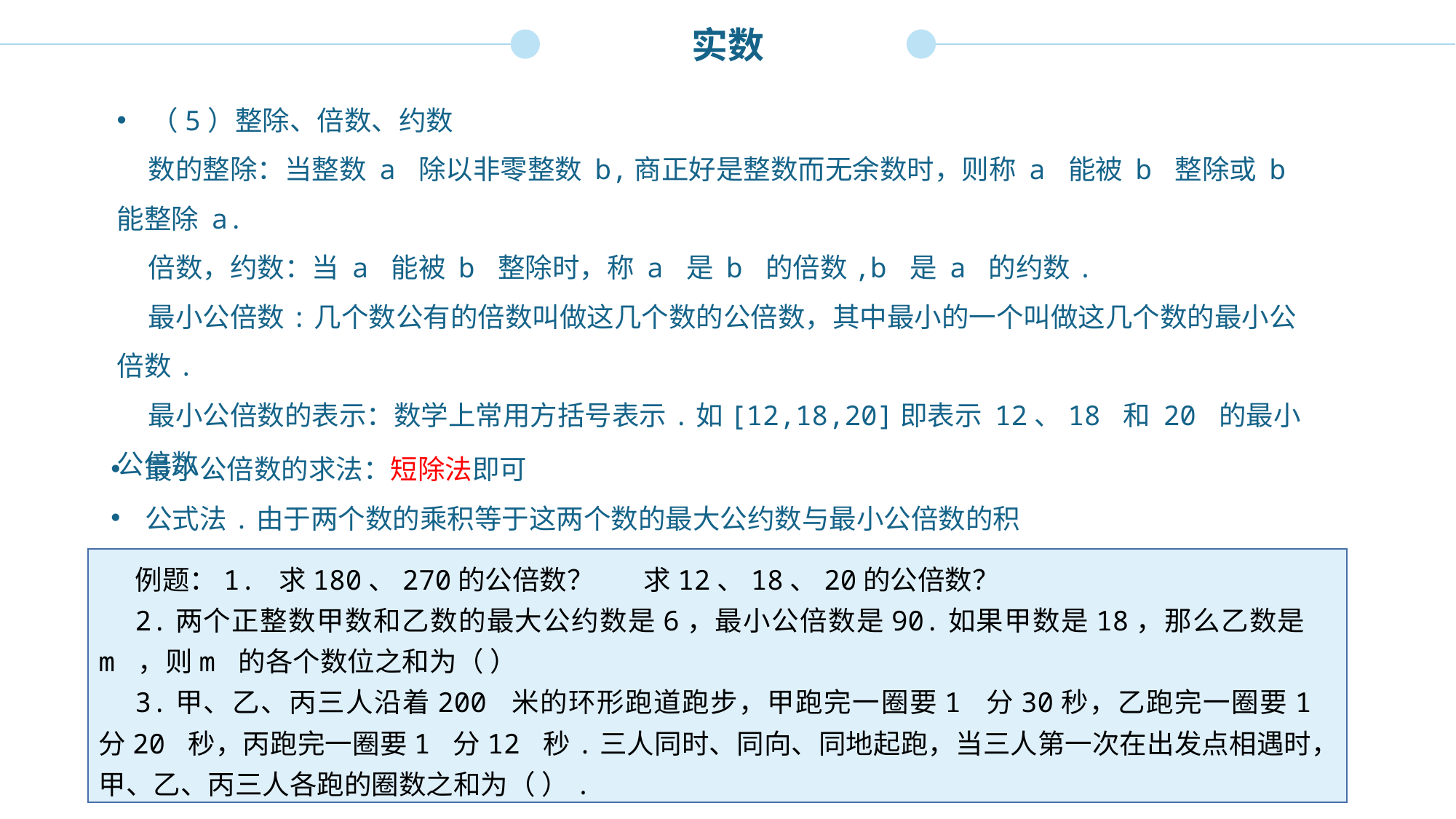

实数

（5）整除、倍数、约数
    数的整除：当整数 a 除以非零整数 b,商正好是整数而无余数时，则称 a 能被 b 整除或 b 能整除 a.
    倍数，约数：当 a 能被 b 整除时，称 a 是 b 的倍数,b 是 a 的约数.
    最小公倍数:几个数公有的倍数叫做这几个数的公倍数，其中最小的一个叫做这几个数的最小公倍数.
    最小公倍数的表示：数学上常用方括号表示.如[12,18,20]即表示 12、18 和 20 的最小公倍数.

最小公倍数的求法：短除法即可
公式法.由于两个数的乘积等于这两个数的最大公约数与最小公倍数的积（a，b）×[a，b]=a×b

例题：1. 求180、270的公倍数？        求12、18、20的公倍数？
2.两个正整数甲数和乙数的最大公约数是6，最小公倍数是90.如果甲数是18，那么乙数是m ，则m 的各个数位之和为（ ）
3.甲、乙、丙三人沿着200 米的环形跑道跑步，甲跑完一圈要1 分30秒，乙跑完一圈要1 分20 秒，丙跑完一圈要1 分12 秒.三人同时、同向、同地起跑，当三人第一次在出发点相遇时，甲、乙、丙三人各跑的圈数之和为（ ）.